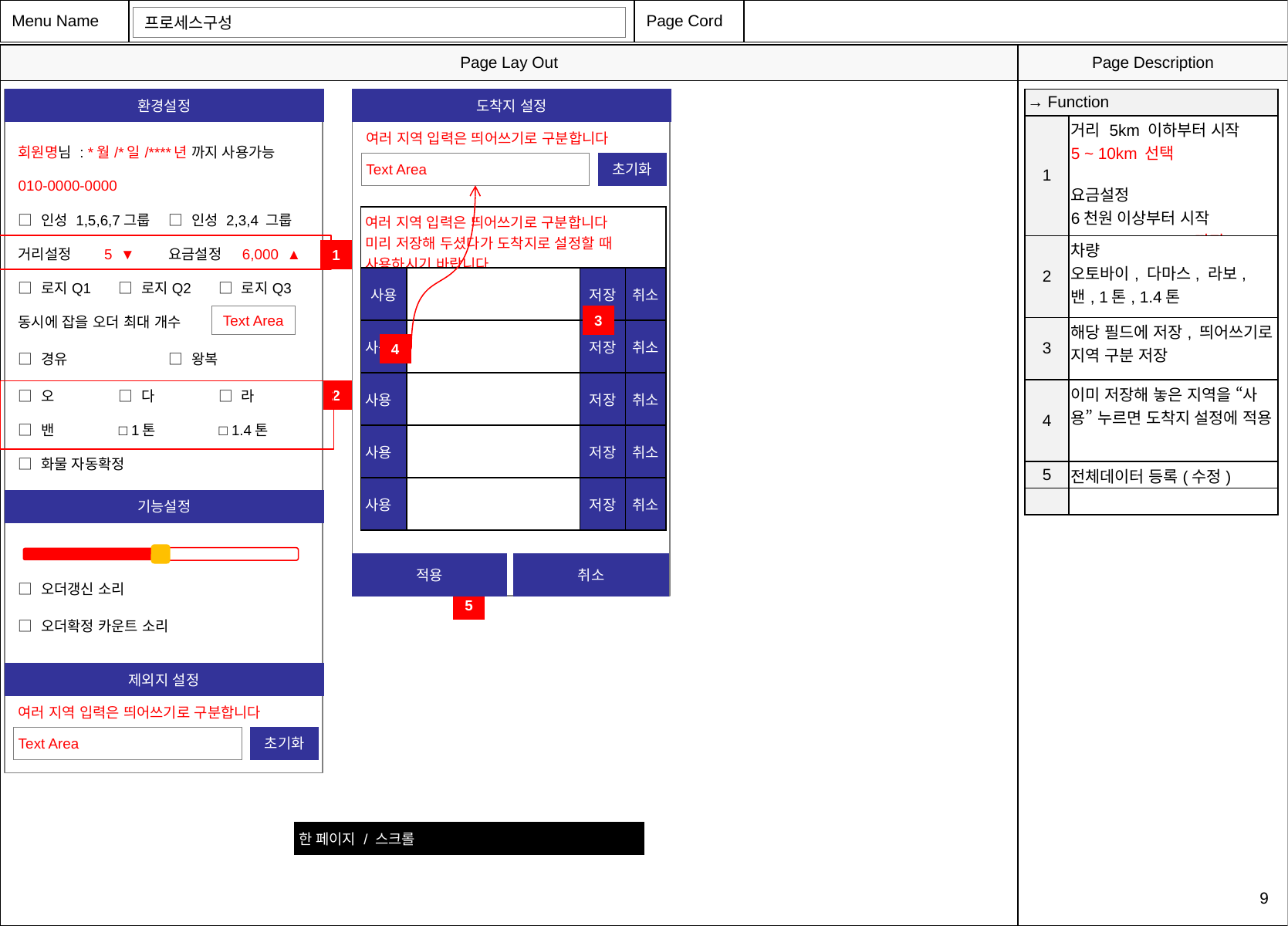

프로세스구성
| → Function |  |
| --- | --- |
| 1 | 거리 5km 이하부터 시작 5 ~ 10km 선택 요금설정 6천원 이상부터 시작 6,000 ~ 100,000 까지 |
| 2 | 차량 오토바이, 다마스, 라보, 밴, 1톤, 1.4톤 |
| 3 | 해당 필드에 저장, 띄어쓰기로 지역 구분 저장 |
| 4 | 이미 저장해 놓은 지역을 “사용” 누르면 도착지 설정에 적용 |
| 5 | 전체데이터 등록(수정) |
|  |  |

환경설정

도착지 설정
여러 지역 입력은 띄어쓰기로 구분합니다
| 회원명님 : \*월/\*일/\*\*\*\*년 까지 사용가능 |  |  |  |
| --- | --- | --- | --- |
| 010-0000-0000 |  |  |  |
| □ 인성 1,5,6,7그룹 |  | □ 인성 2,3,4 그룹 |  |
| 거리설정 5 ▼ |  | 요금설정 6,000 ▲ |  |
| □ 로지Q1 | □ 로지Q2 |  | □ 로지Q3 |
| 동시에 잡을 오더 최대 개수 |  |  |  |
| □ 경유 |  | □ 왕복 |  |
| □ 오 | □ 다 |  | □ 라 |
| □ 밴 | □ 1톤 |  | □ 1.4톤 |
| □ 화물 자동확정 |  |  |  |
Text Area
초기화
| 여러 지역 입력은 띄어쓰기로 구분합니다 미리 저장해 두셨다가 도착지로 설정할 때 사용하시기 바랍니다. |  |  |  |
| --- | --- | --- | --- |
| 사용 |  | 저장 | 취소 |
| 사용 |  | 저장 | 취소 |
| 사용 |  | 저장 | 취소 |
| 사용 |  | 저장 | 취소 |
| 사용 |  | 저장 | 취소 |

1
Text Area
3
4

2
기능설정
|  |
| --- |
| □ 오더갱신 소리 |
| □ 오더확정 카운트 소리 |

적용
취소
5
제외지 설정
여러 지역 입력은 띄어쓰기로 구분합니다
Text Area
초기화
한 페이지 / 스크롤